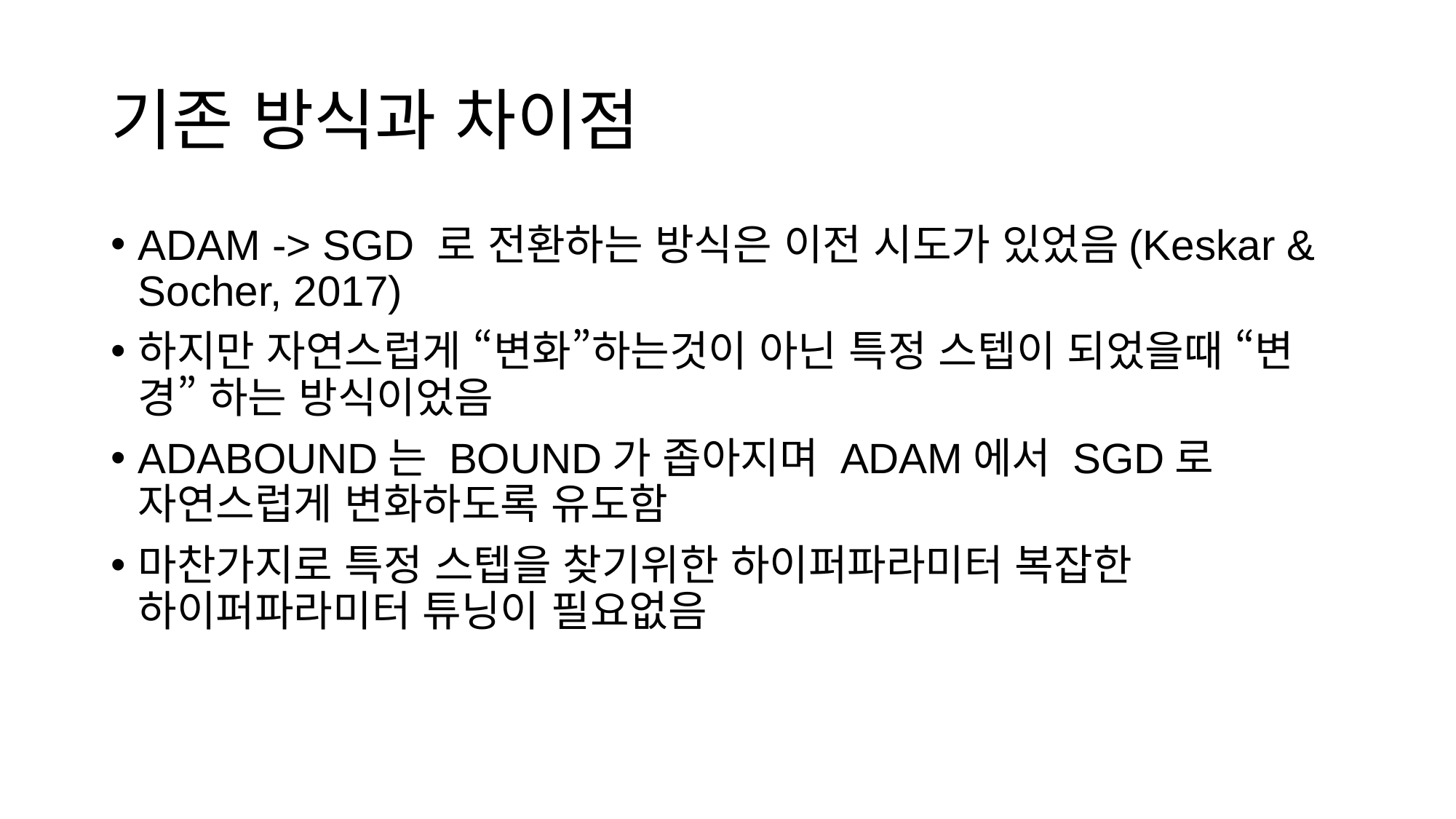

# 기존 방식과 차이점
ADAM -> SGD 로 전환하는 방식은 이전 시도가 있었음(Keskar & Socher, 2017)
하지만 자연스럽게 “변화”하는것이 아닌 특정 스텝이 되었을때 “변경” 하는 방식이었음
ADABOUND는 BOUND가 좁아지며 ADAM에서 SGD로 자연스럽게 변화하도록 유도함
마찬가지로 특정 스텝을 찾기위한 하이퍼파라미터 복잡한 하이퍼파라미터 튜닝이 필요없음